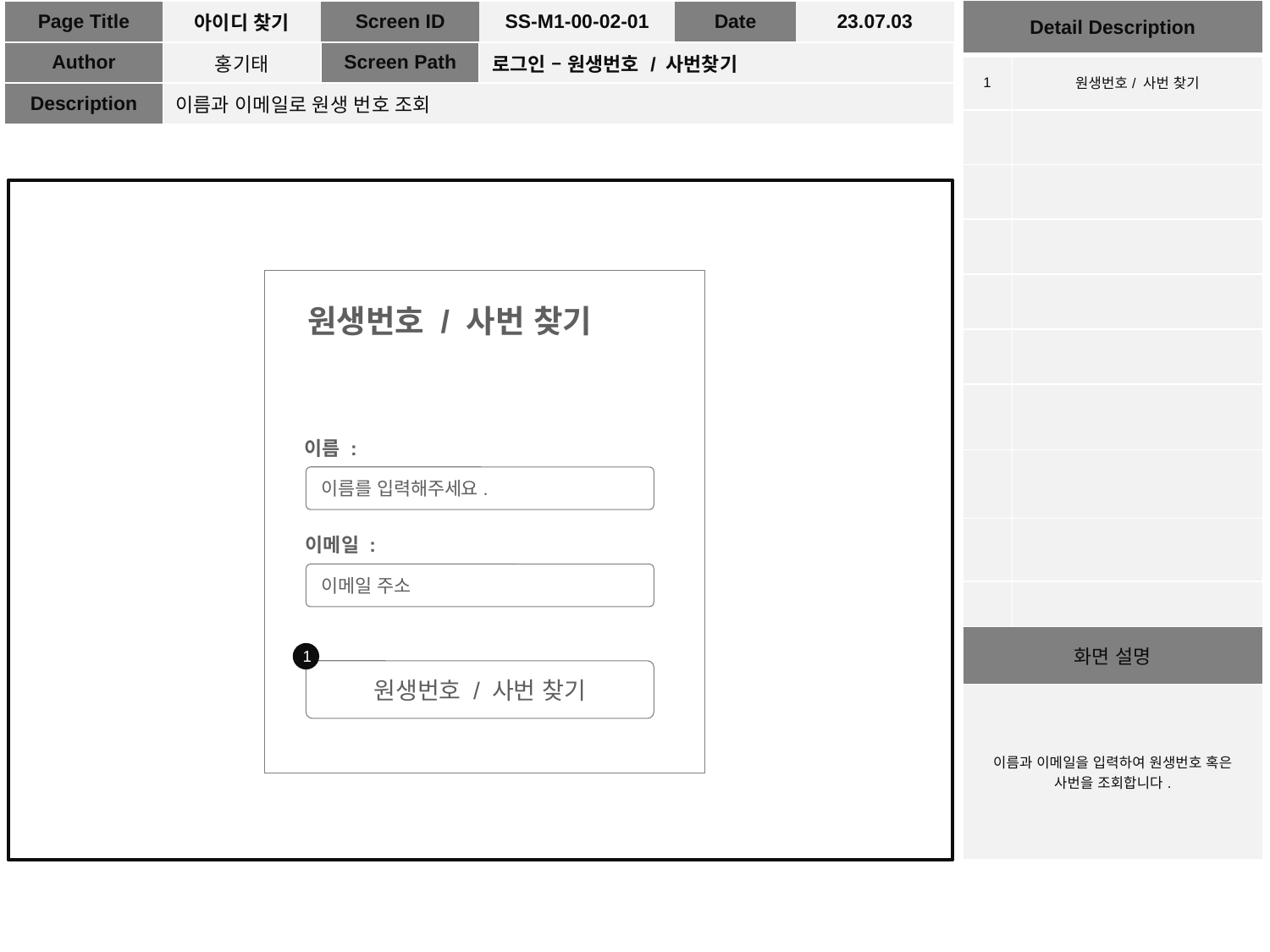

| Detail Description |  |
| --- | --- |
| 1 | 원생번호/ 사번 찾기 |
|  |  |
|  |  |
|  |  |
|  |  |
|  |  |
|  |  |
|  |  |
|  |  |
|  |  |
| 화면 설명 |  |
| 이름과 이메일을 입력하여 원생번호 혹은 사번을 조회합니다. |  |
| Page Title | 아이디 찾기 | Screen ID | SS-M1-00-02-01 | Date | 23.07.03 |
| --- | --- | --- | --- | --- | --- |
| Author | 홍기태 | Screen Path | 로그인 – 원생번호 / 사번찾기 |  |  |
| Description | 이름과 이메일로 원생 번호 조회 |  |  |  |  |

원생번호 / 사번 찾기
이름 :
이름를 입력해주세요.
이메일 :
이메일 주소
1
원생번호 / 사번 찾기